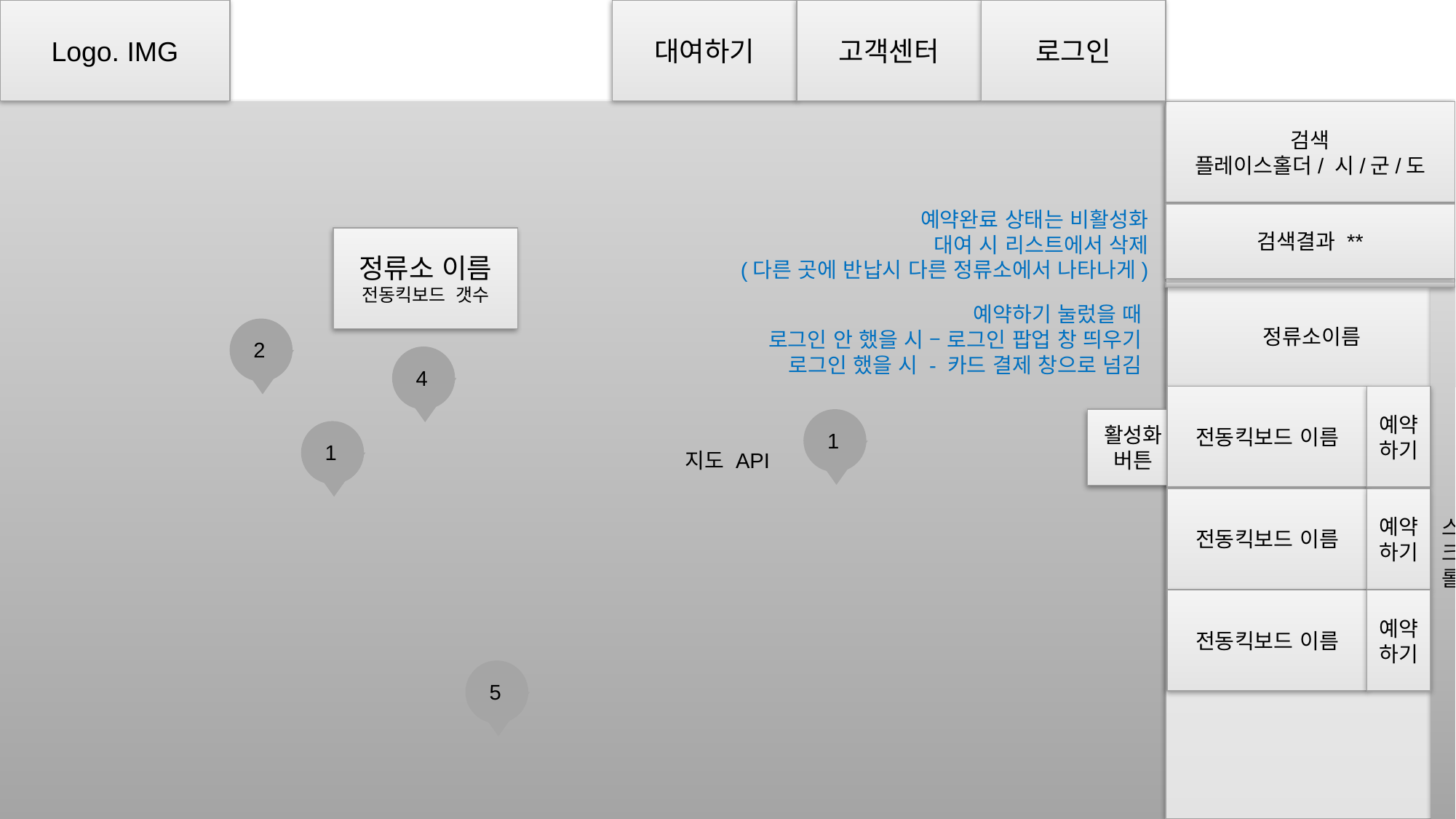

고객센터
대여하기
로그인
Logo. IMG
지도 API
정류소이름
검색
플레이스홀더/ 시/군/도
예약완료 상태는 비활성화
대여 시 리스트에서 삭제
(다른 곳에 반납시 다른 정류소에서 나타나게)

검색결과 **
정류소 이름
전동킥보드  갯수

스크롤
정류소이름
예약하기 눌렀을 때
로그인 안 했을 시 – 로그인 팝업 창 띄우기
로그인 했을 시 - 카드 결제 창으로 넘김

2

4
전동킥보드 이름
예약하기

활성화 버튼

1
1
전동킥보드 이름
예약하기
전동킥보드 이름
예약하기

5